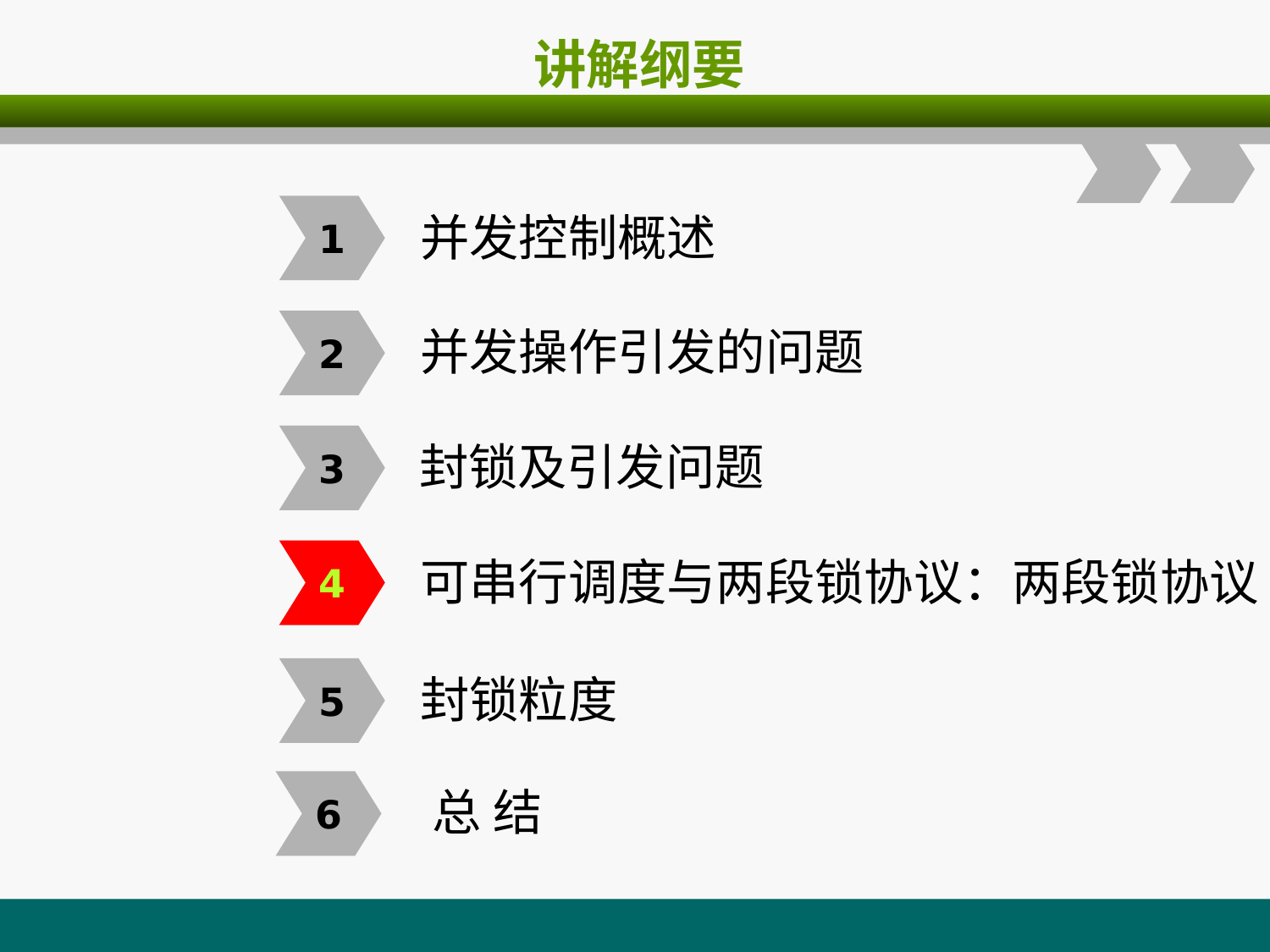

# 讲解纲要
1
 并发控制概述
2
 并发操作引发的问题
3
封锁及引发问题
4
 可串行调度与两段锁协议：两段锁协议
5
 封锁粒度
6
 总 结